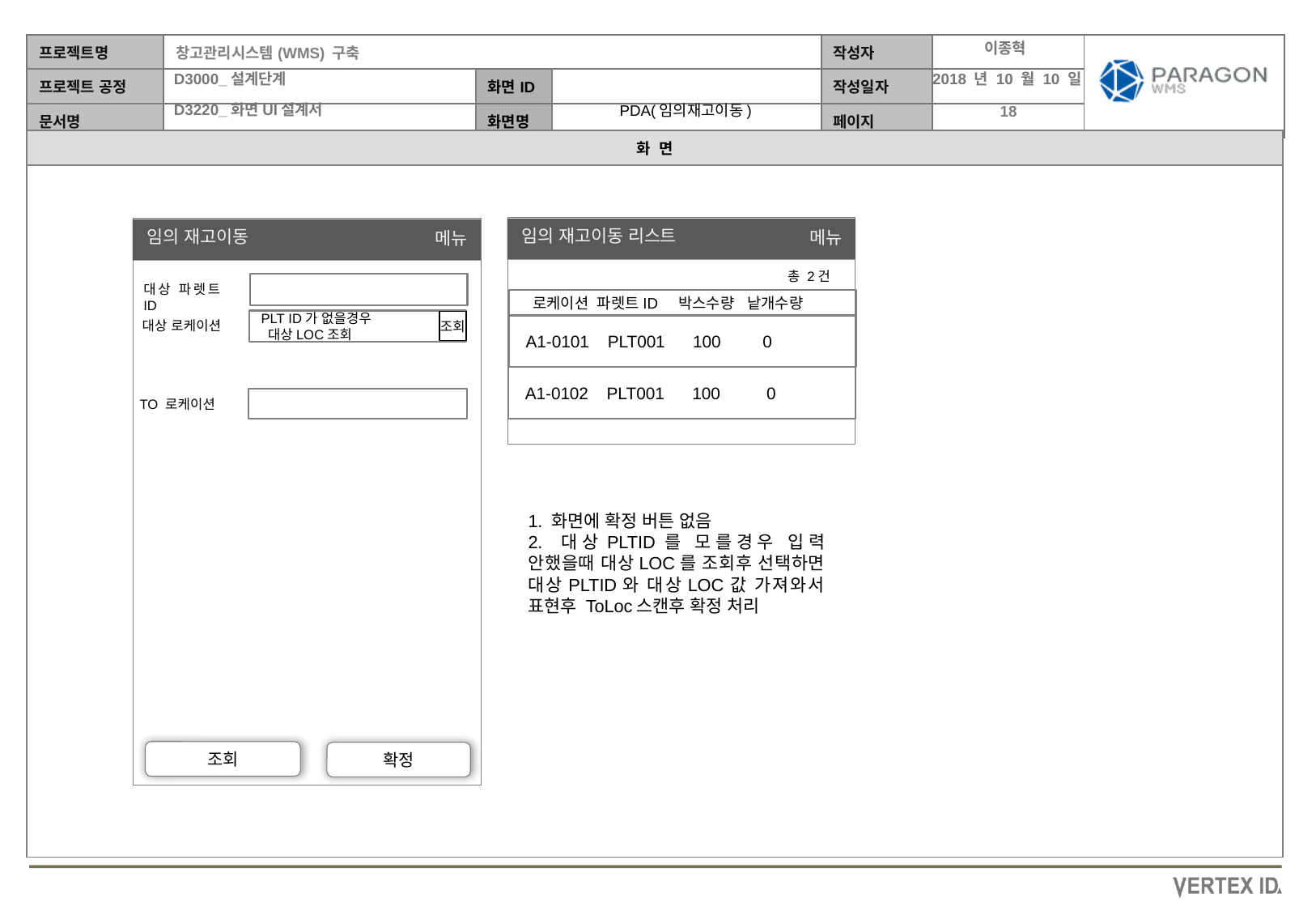

이종혁
2018 년 10 월 10 일
PDA(임의재고이동)

임의 재고이동 리스트

임의 재고이동
메뉴
메뉴
총 2건

대상 파렛트ID
  로케이션  파렛트ID    박스수량   낱개수량
PLT ID가 없을경우
 대상LOC조회
조회
대상 로케이션
 A1-0101    PLT001      100         0
 A1-0102    PLT001      100          0

TO 로케이션
1. 화면에 확정 버튼 없음
2. 대상PLTID를 모를경우 입력 안했을때 대상LOC를 조회후 선택하면 대상PLTID와 대상LOC값 가져와서 표현후 ToLoc스캔후 확정 처리
조회
확정